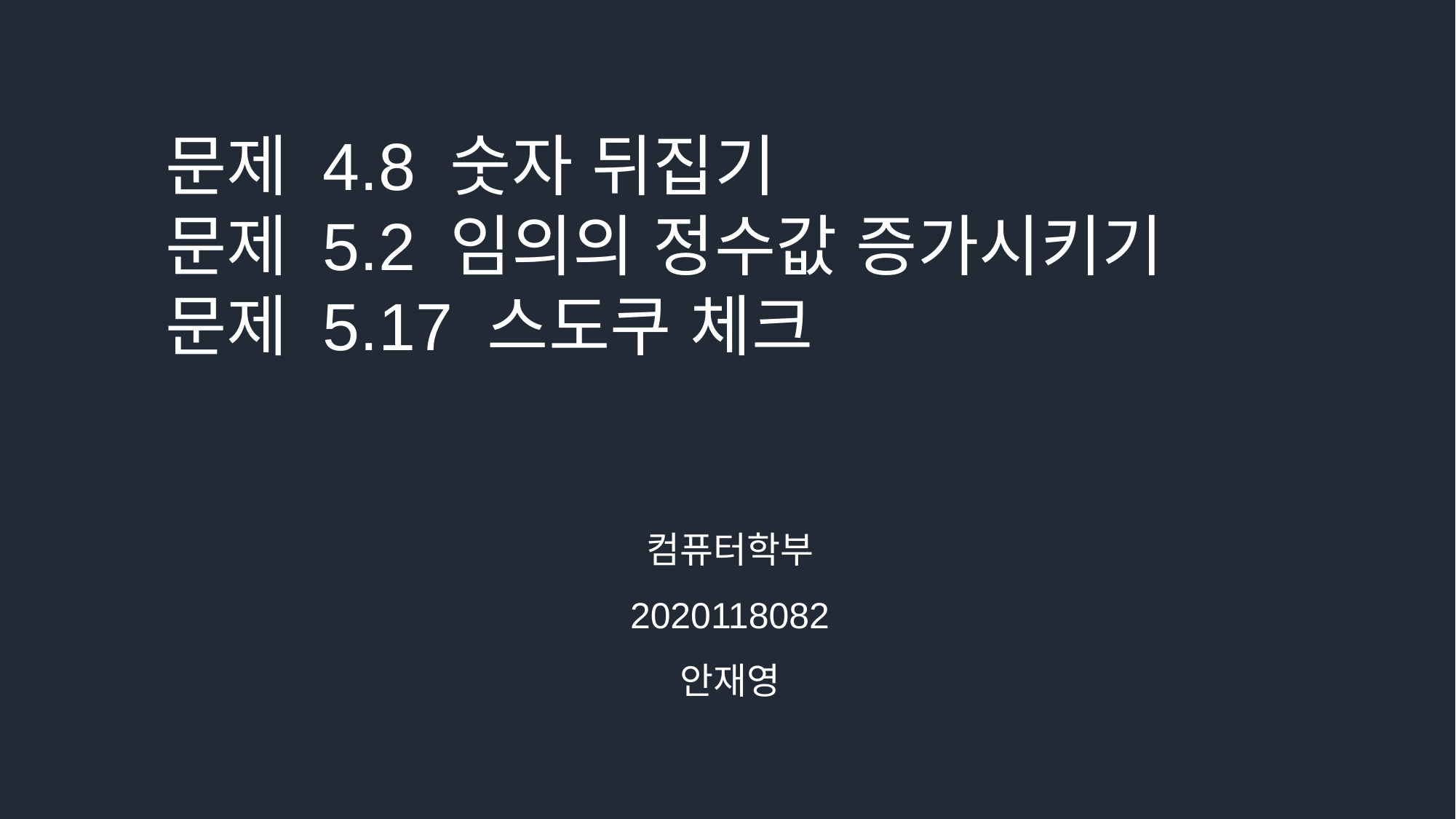

문제 4.8 숫자 뒤집기
문제 5.2 임의의 정수값 증가시키기
문제 5.17 스도쿠 체크
컴퓨터학부
2020118082
안재영